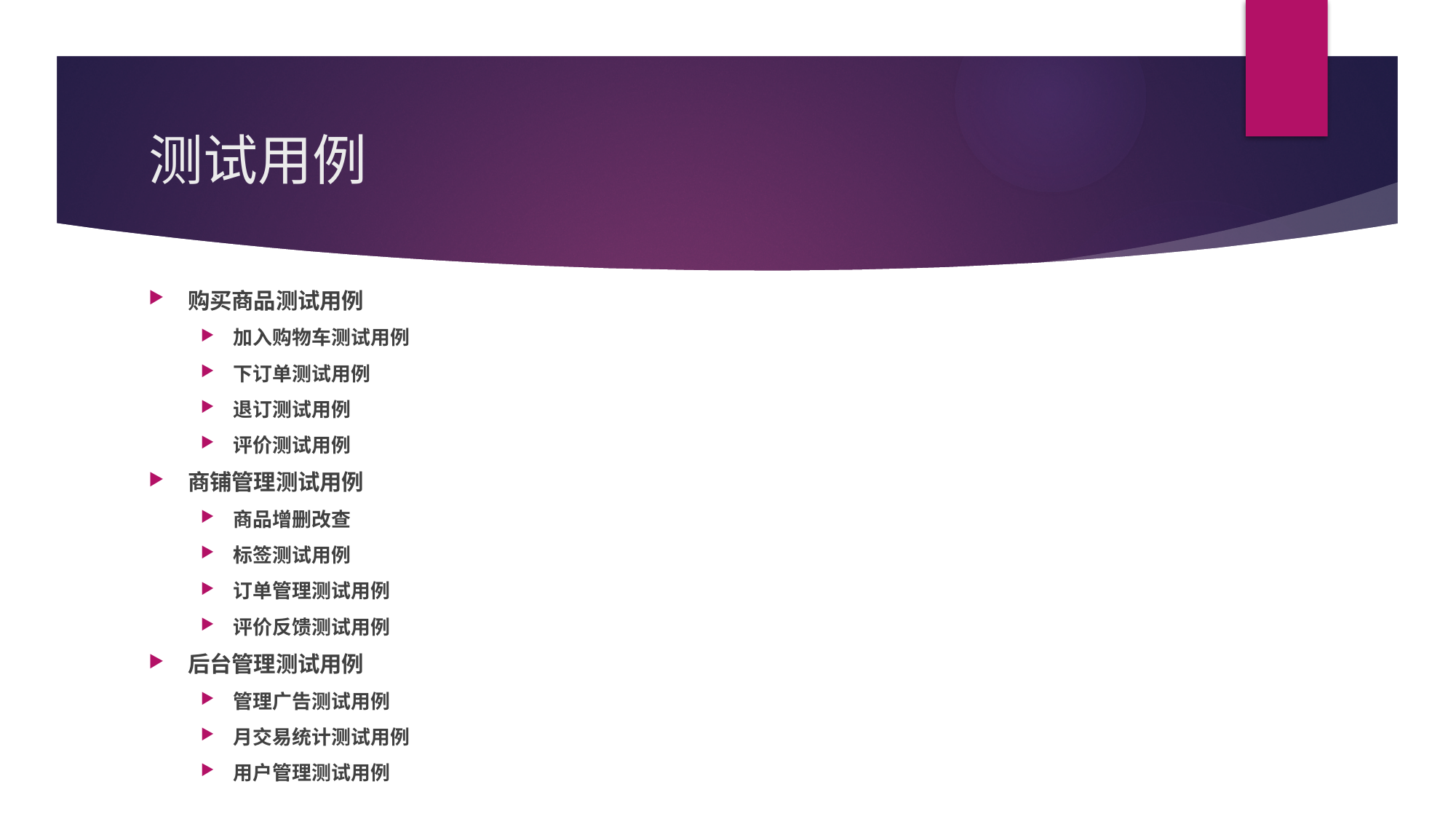

# 测试用例
购买商品测试用例
加入购物车测试用例
下订单测试用例
退订测试用例
评价测试用例
商铺管理测试用例
商品增删改查
标签测试用例
订单管理测试用例
评价反馈测试用例
后台管理测试用例
管理广告测试用例
月交易统计测试用例
用户管理测试用例